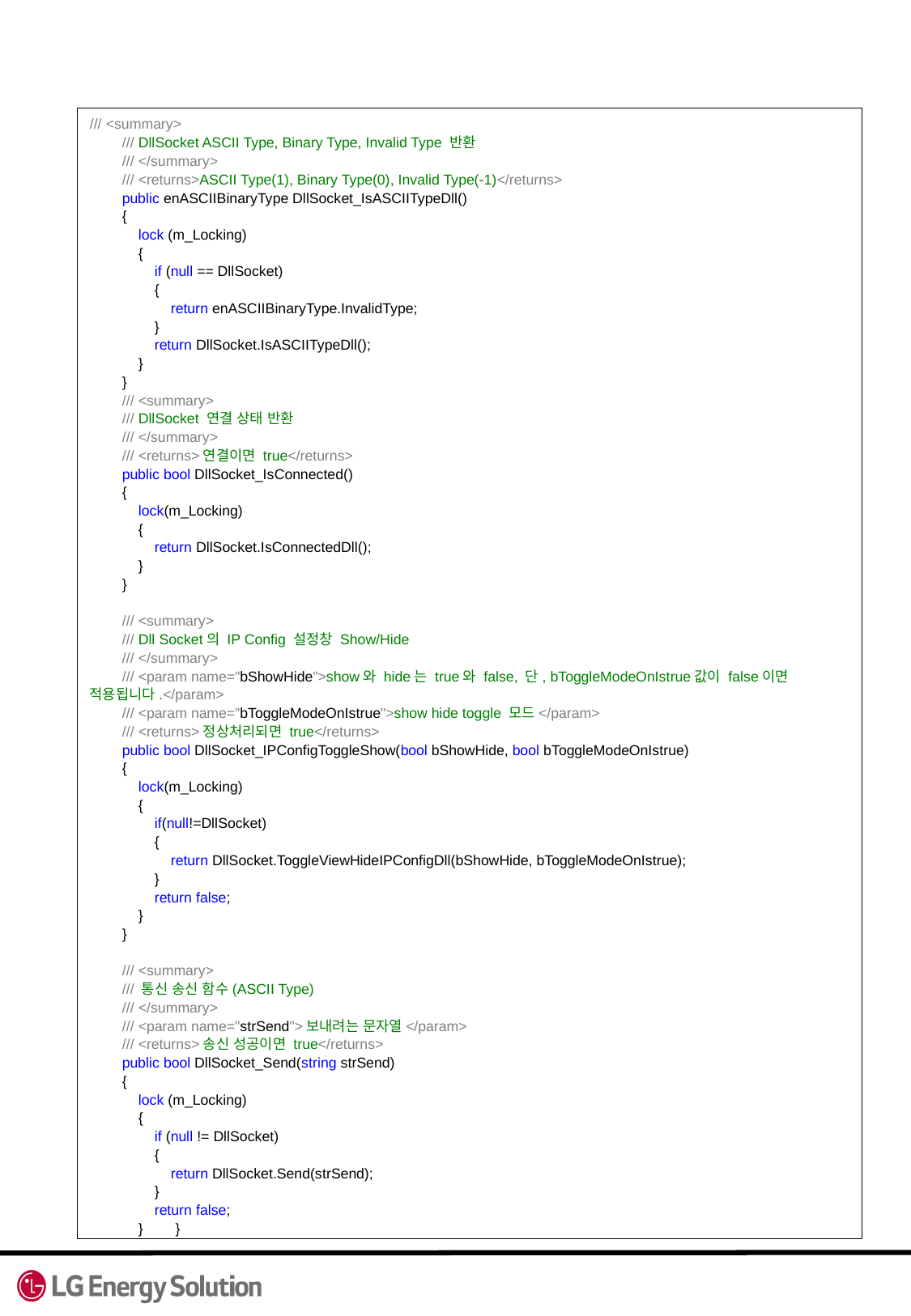

/// <summary>
        /// DllSocket ASCII Type, Binary Type, Invalid Type 반환
        /// </summary>
        /// <returns>ASCII Type(1), Binary Type(0), Invalid Type(-1)</returns>
        public enASCIIBinaryType DllSocket_IsASCIITypeDll()
        {
            lock (m_Locking)
            {
                if (null == DllSocket)
                {
                    return enASCIIBinaryType.InvalidType;
                }
                return DllSocket.IsASCIITypeDll();
            }
        }
        /// <summary>
        /// DllSocket 연결 상태 반환
        /// </summary>
        /// <returns>연결이면 true</returns>
        public bool DllSocket_IsConnected()
        {
            lock(m_Locking)
            {
                return DllSocket.IsConnectedDll();
            }
        }

        /// <summary>
        /// Dll Socket의 IP Config 설정창 Show/Hide
        /// </summary>
        /// <param name="bShowHide">show와 hide는 true와 false, 단, bToggleModeOnIstrue값이 false이면 적용됩니다.</param>
        /// <param name="bToggleModeOnIstrue">show hide toggle 모드</param>
        /// <returns>정상처리되면 true</returns>
        public bool DllSocket_IPConfigToggleShow(bool bShowHide, bool bToggleModeOnIstrue)
        {
            lock(m_Locking)
            {
                if(null!=DllSocket)
                {
                    return DllSocket.ToggleViewHideIPConfigDll(bShowHide, bToggleModeOnIstrue);
                }
                return false;
            }
        }

        /// <summary>
        /// 통신 송신 함수(ASCII Type)
        /// </summary>
        /// <param name="strSend">보내려는 문자열</param>
        /// <returns>송신 성공이면 true</returns>
        public bool DllSocket_Send(string strSend)
        {
            lock (m_Locking)
            {
                if (null != DllSocket)
                {
                    return DllSocket.Send(strSend);
                }
                return false;
            }        }